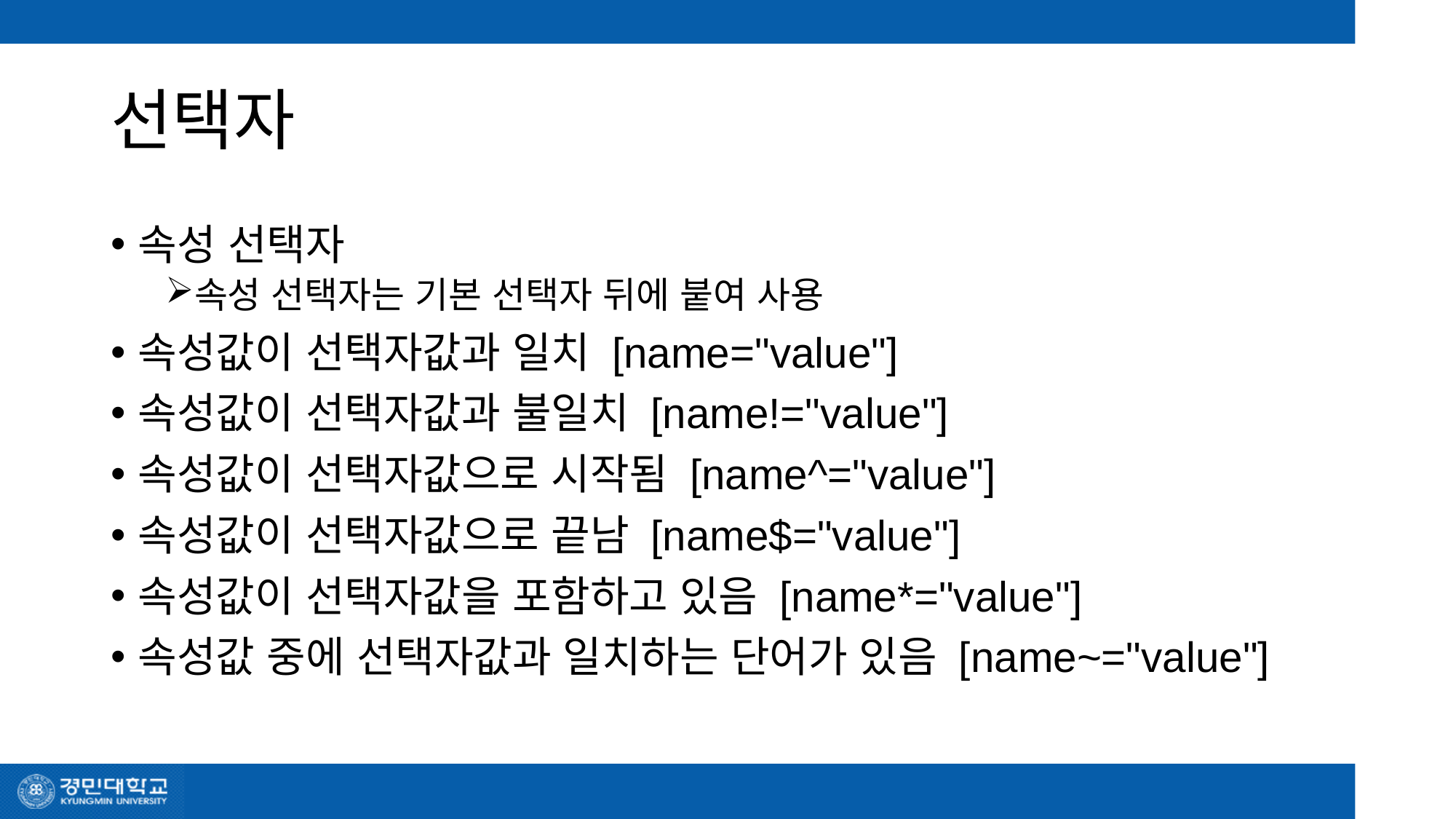

# 선택자
속성 선택자
속성 선택자는 기본 선택자 뒤에 붙여 사용
속성값이 선택자값과 일치 [name="value"]
속성값이 선택자값과 불일치 [name!="value"]
속성값이 선택자값으로 시작됨 [name^="value"]
속성값이 선택자값으로 끝남 [name$="value"]
속성값이 선택자값을 포함하고 있음 [name*="value"]
속성값 중에 선택자값과 일치하는 단어가 있음 [name~="value"]